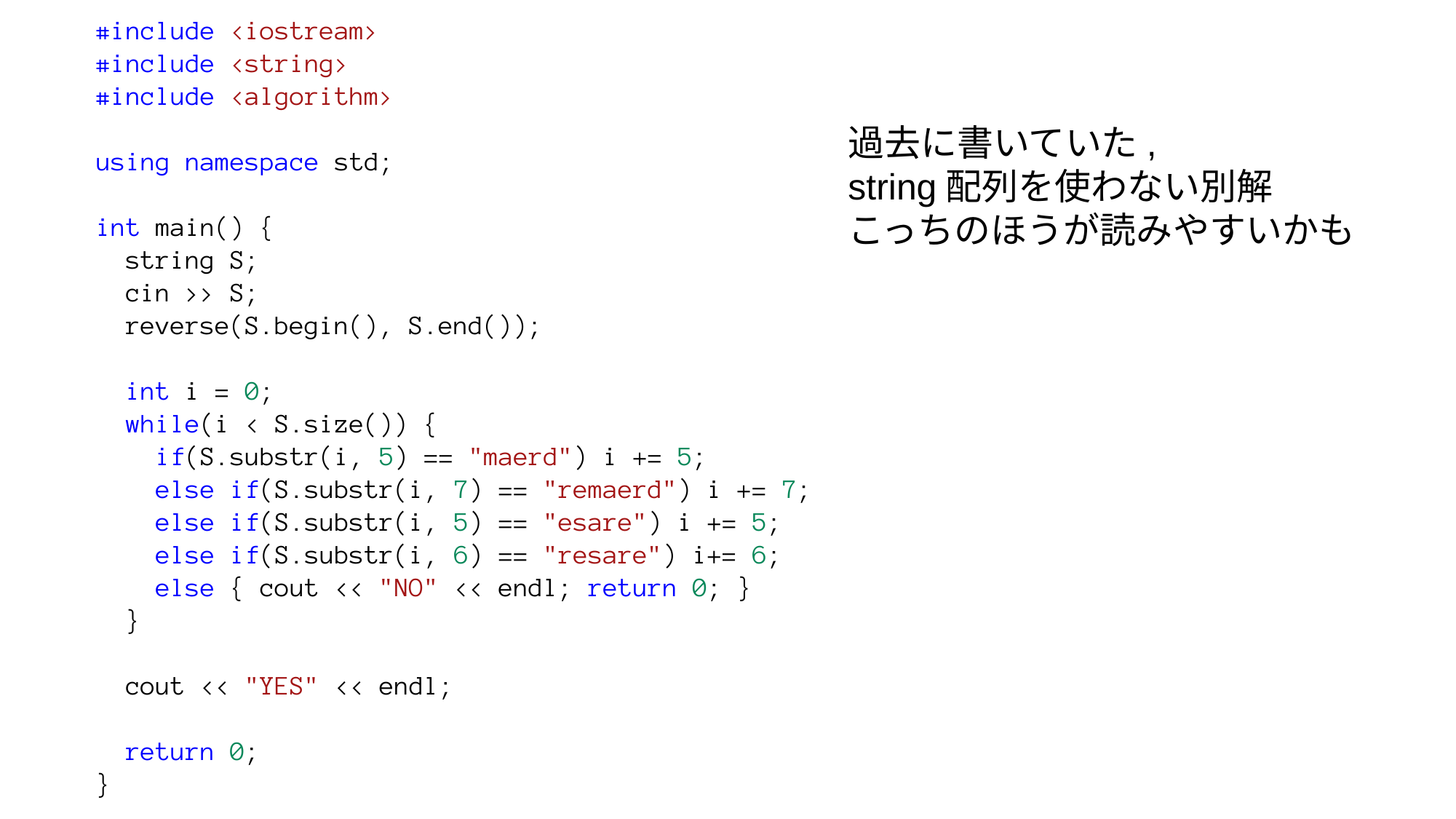

#include <iostream>
#include <string>
#include <algorithm>
using namespace std;
int main() {
  string S;
  cin >> S;
  reverse(S.begin(), S.end());
  int i = 0;
  while(i < S.size()) {
    if(S.substr(i, 5) == "maerd") i += 5;
    else if(S.substr(i, 7) == "remaerd") i += 7;
    else if(S.substr(i, 5) == "esare") i += 5;
    else if(S.substr(i, 6) == "resare") i+= 6;
    else { cout << "NO" << endl; return 0; }
  }
  cout << "YES" << endl;
  return 0;
}
過去に書いていた,
string配列を使わない別解
こっちのほうが読みやすいかも